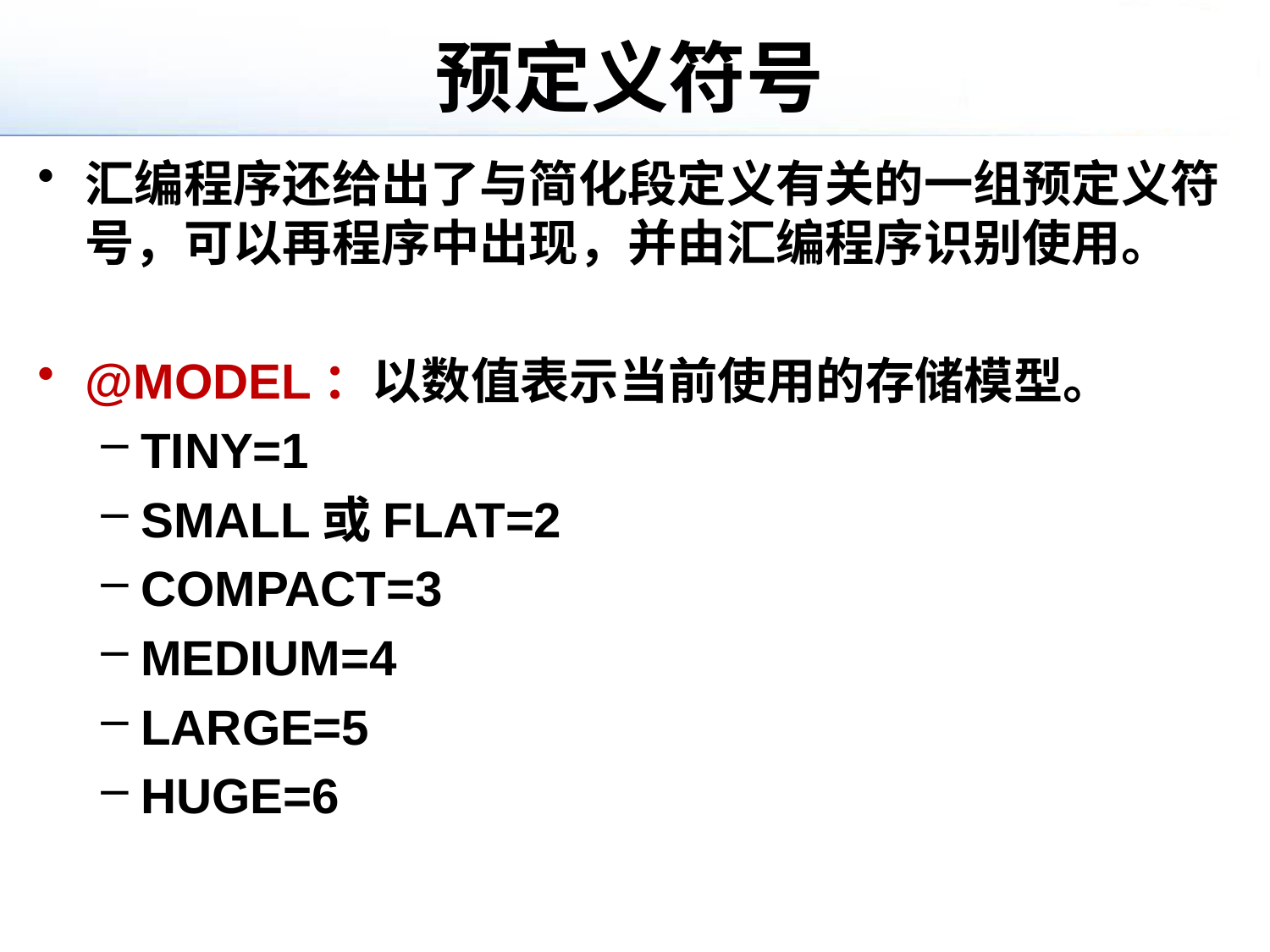

# 预定义符号
汇编程序还给出了与简化段定义有关的一组预定义符号，可以再程序中出现，并由汇编程序识别使用。

@MODEL：以数值表示当前使用的存储模型。
TINY=1
SMALL或FLAT=2
COMPACT=3
MEDIUM=4
LARGE=5
HUGE=6